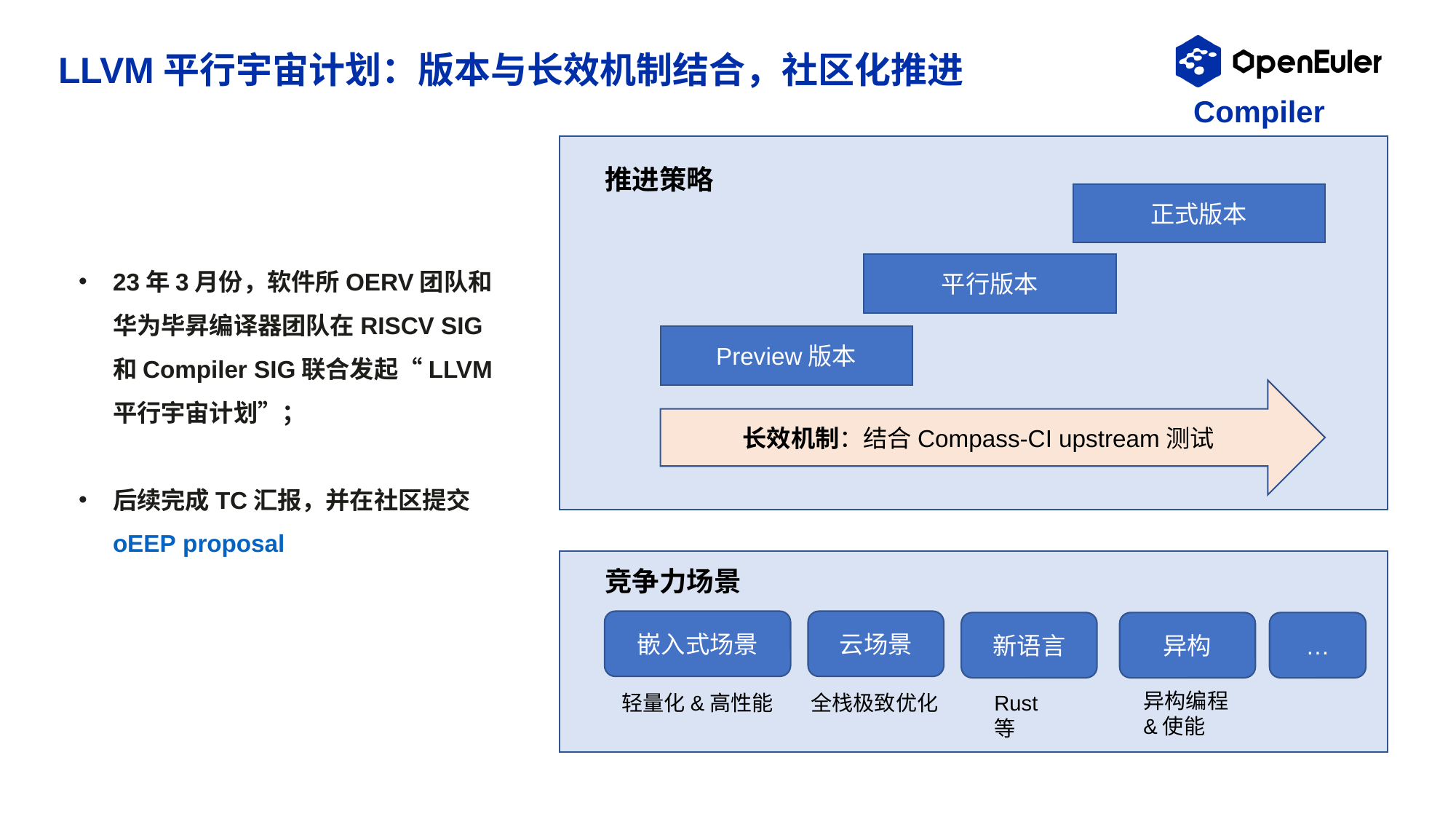

# LLVM平行宇宙计划：版本与长效机制结合，社区化推进

推进策略
正式版本
23年3月份，软件所OERV团队和华为毕昇编译器团队在RISCV SIG和Compiler SIG联合发起“LLVM平行宇宙计划”；

后续完成TC汇报，并在社区提交oEEP proposal
平行版本
Preview版本
长效机制：结合Compass-CI upstream测试

竞争力场景
嵌入式场景
云场景
新语言
异构
…
异构编程&使能
轻量化&高性能
全栈极致优化
Rust等